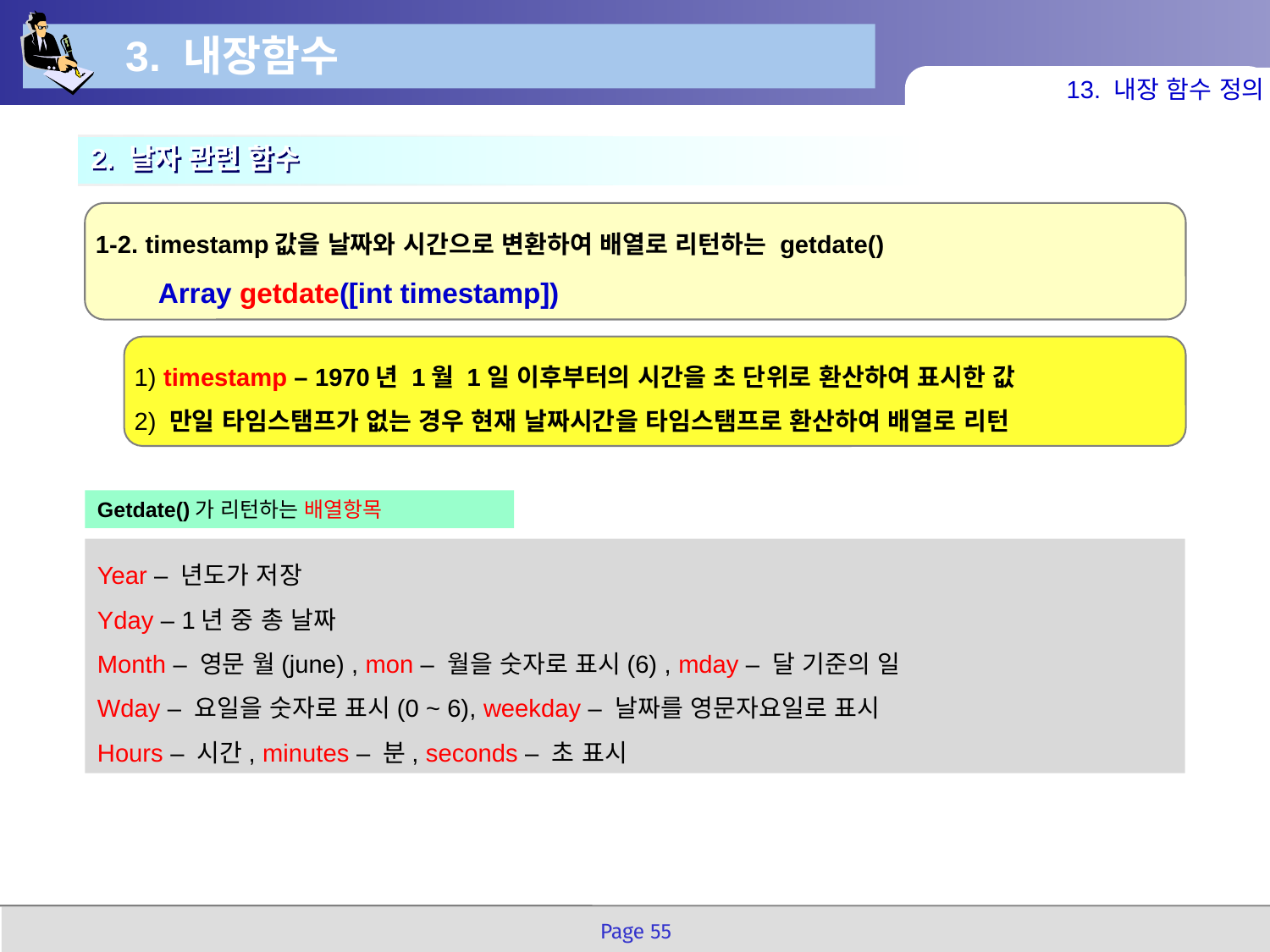

3. 내장함수
13. 내장 함수 정의
2. 날자 관련 함수

1-2. timestamp값을 날짜와 시간으로 변환하여 배열로 리턴하는 getdate()
        Array getdate([int timestamp])
1) timestamp – 1970년 1월 1일 이후부터의 시간을 초 단위로 환산하여 표시한 값
2) 만일 타임스탬프가 없는 경우 현재 날짜시간을 타임스탬프로 환산하여 배열로 리턴
Getdate()가 리턴하는 배열항목
Year – 년도가 저장
Yday – 1년 중 총 날짜
Month – 영문 월(june) , mon – 월을 숫자로 표시(6) , mday – 달 기준의 일
Wday – 요일을 숫자로 표시(0 ~ 6), weekday – 날짜를 영문자요일로 표시
Hours – 시간, minutes – 분, seconds – 초 표시
Page 55